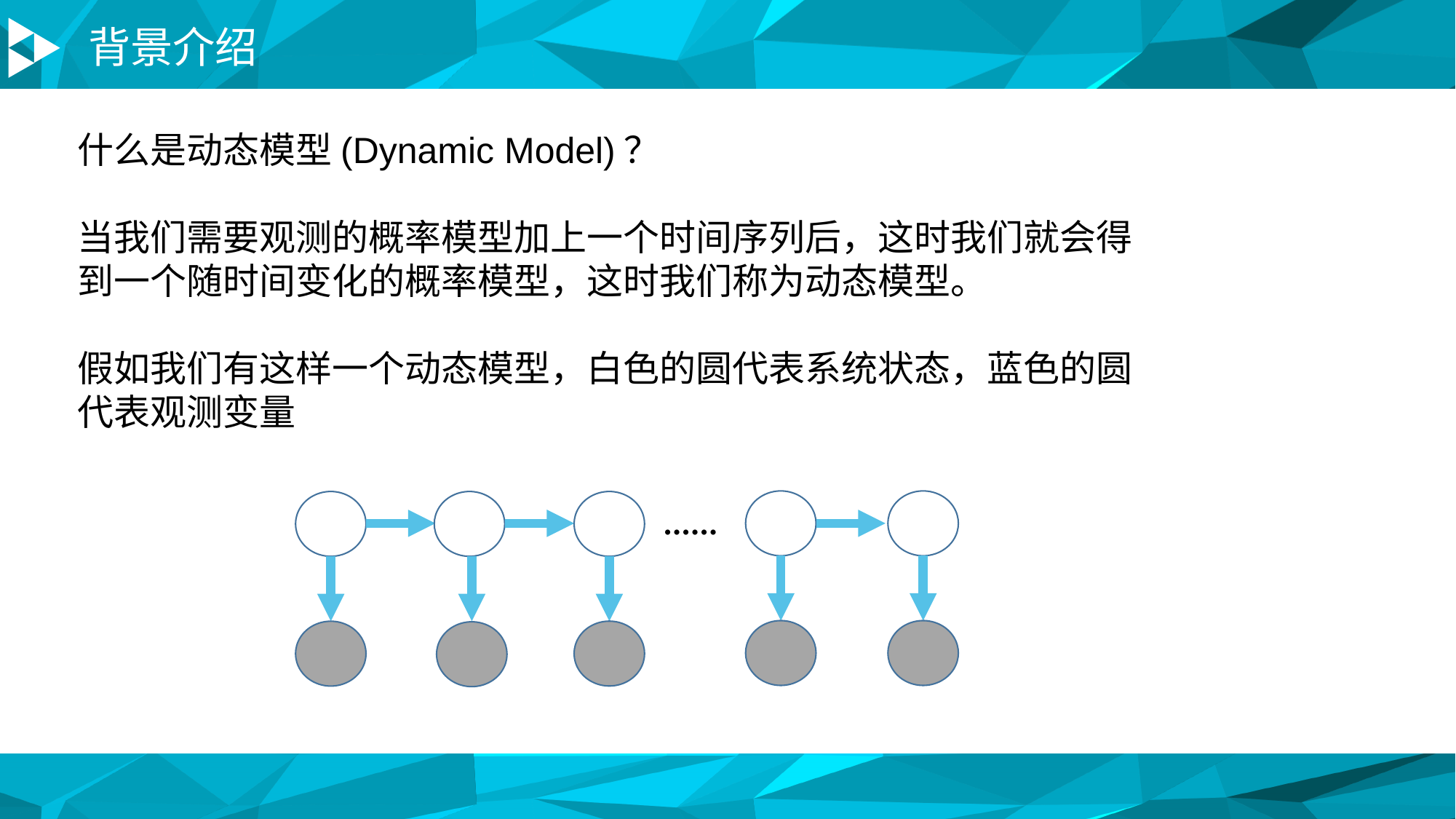

背景介绍
什么是动态模型(Dynamic Model)？

当我们需要观测的概率模型加上一个时间序列后，这时我们就会得到一个随时间变化的概率模型，这时我们称为动态模型。

假如我们有这样一个动态模型，白色的圆代表系统状态，蓝色的圆代表观测变量

······